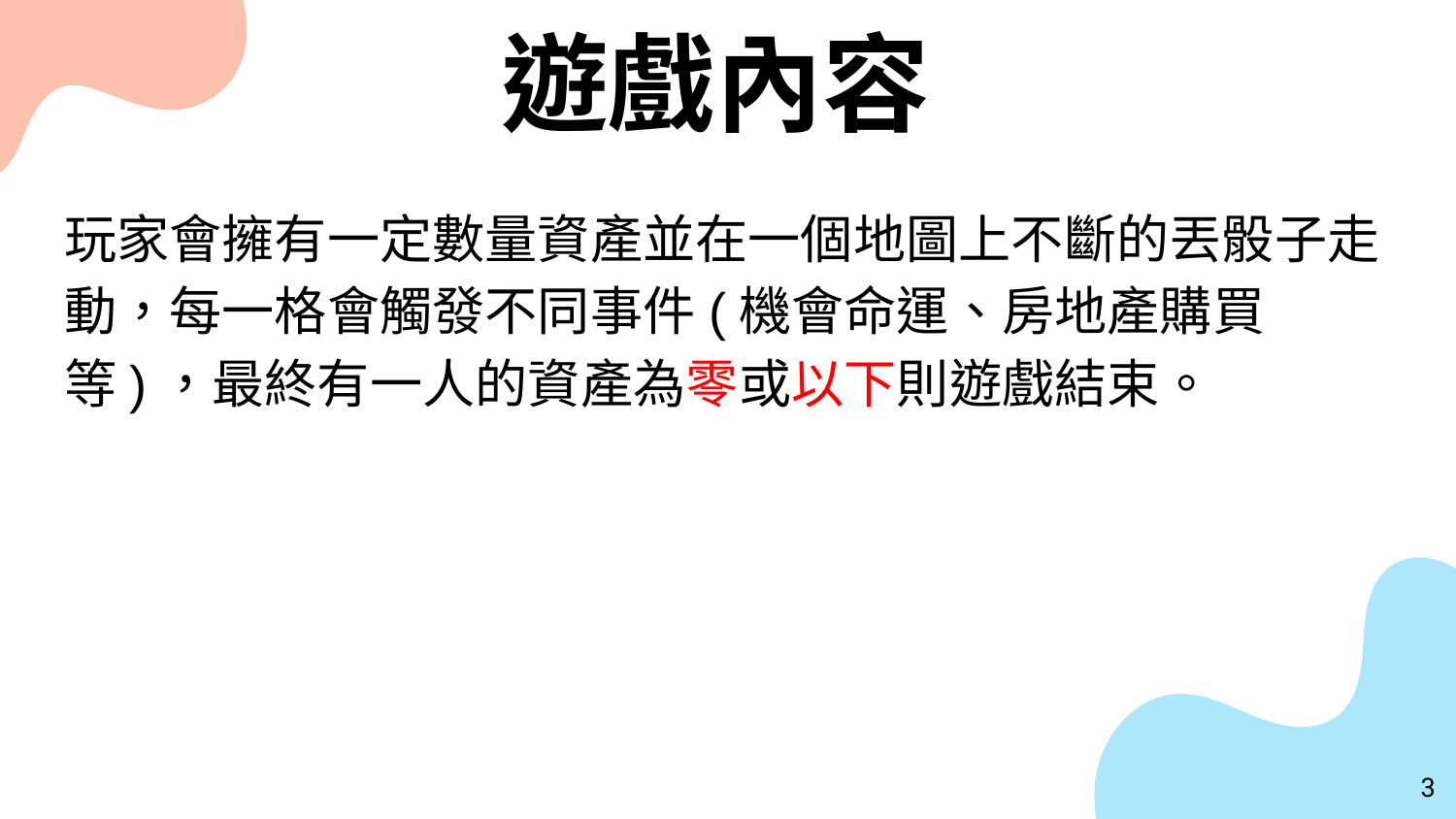

# 遊戲內容
玩家會擁有一定數量資產並在一個地圖上不斷的丟骰子走動，每一格會觸發不同事件(機會命運、房地產購買等)，最終有一人的資產為零或以下則遊戲結束。
3